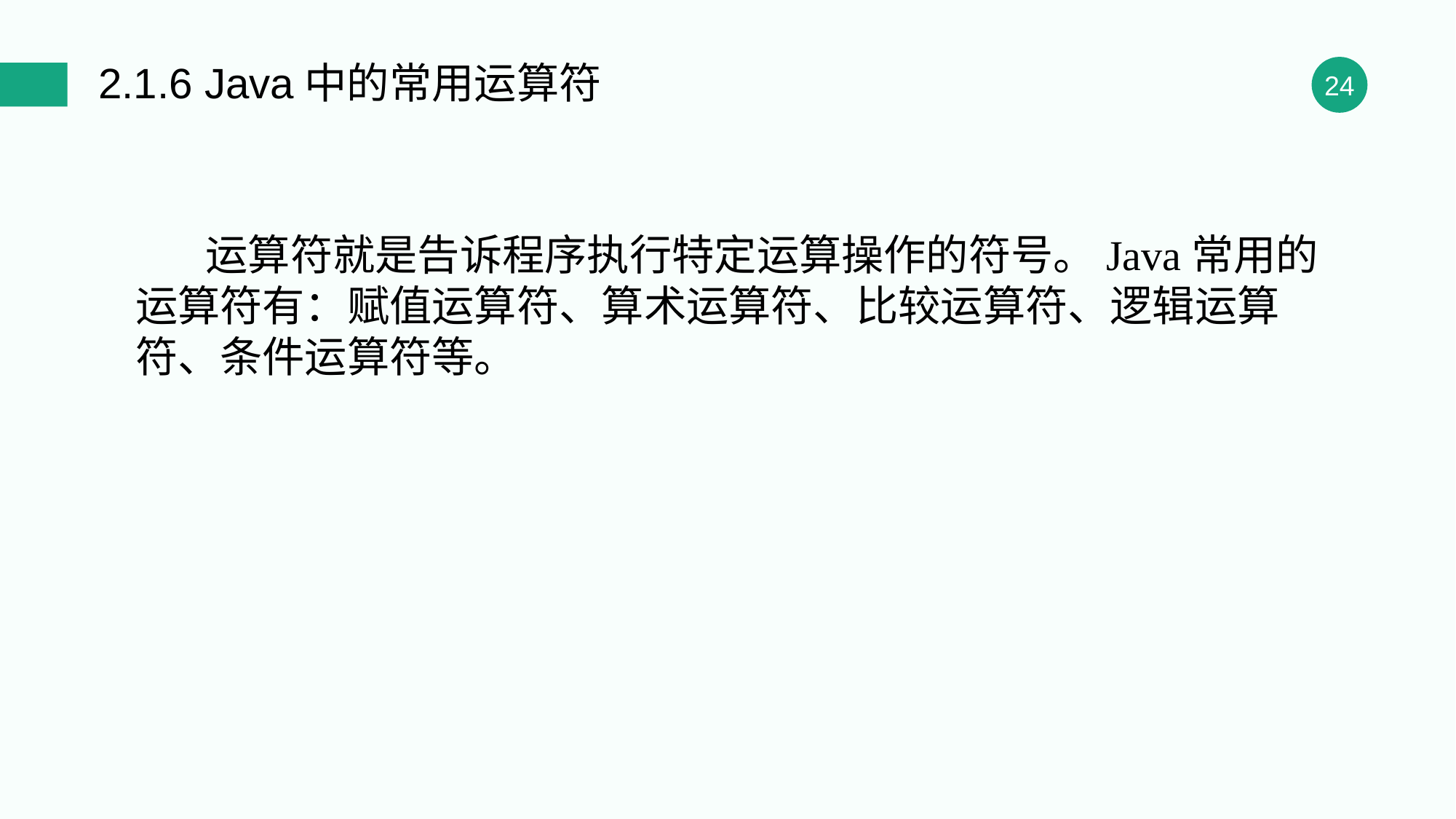

2.1.6 Java中的常用运算符
   运算符就是告诉程序执行特定运算操作的符号。Java常用的运算符有：赋值运算符、算术运算符、比较运算符、逻辑运算符、条件运算符等。